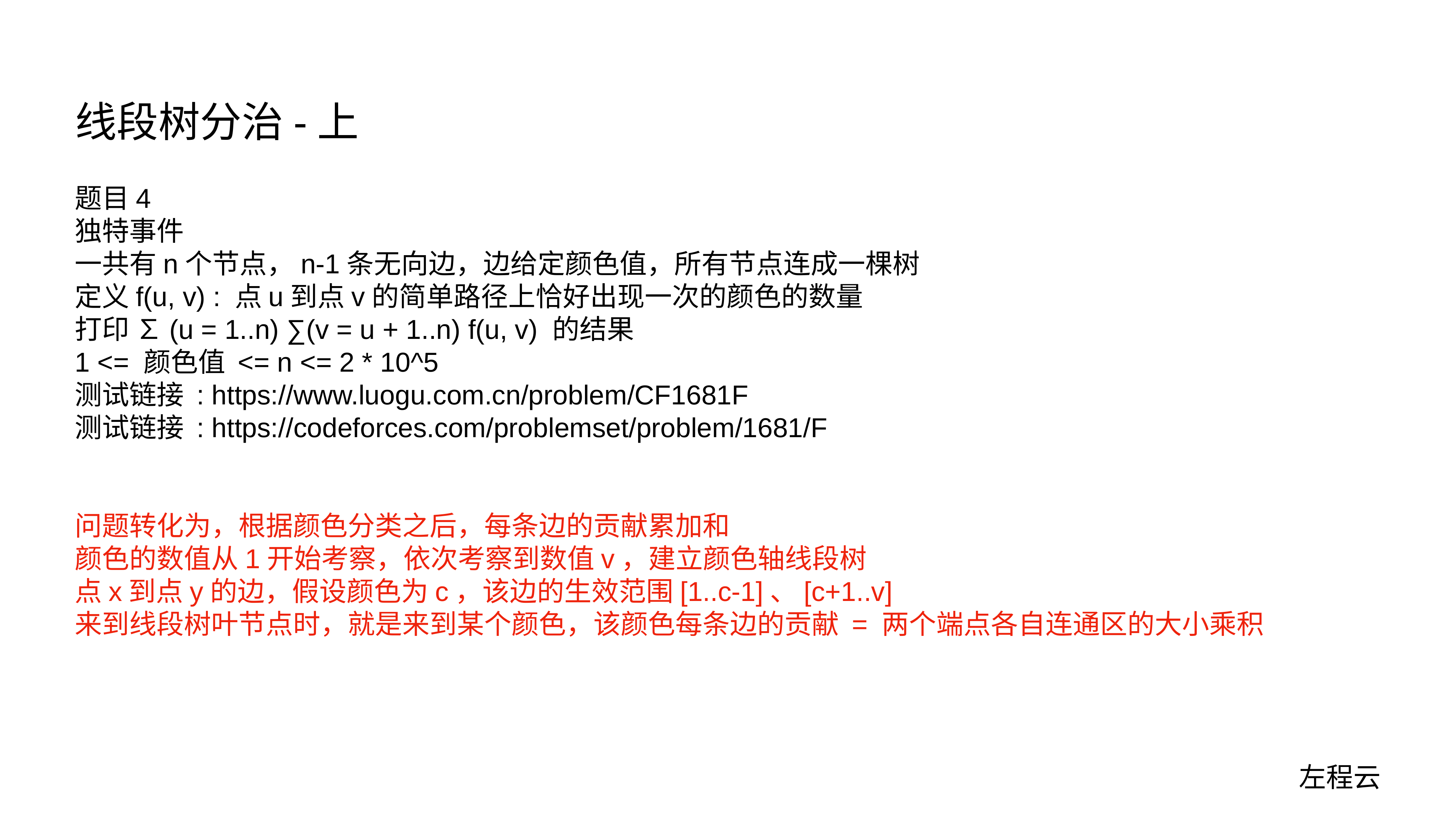

# 线段树分治-上
题目4
独特事件
一共有n个节点，n-1条无向边，边给定颜色值，所有节点连成一棵树
定义f(u, v) : 点u到点v的简单路径上恰好出现一次的颜色的数量
打印 ∑(u = 1..n) ∑(v = u + 1..n) f(u, v) 的结果
1 <= 颜色值 <= n <= 2 * 10^5
测试链接 : https://www.luogu.com.cn/problem/CF1681F
测试链接 : https://codeforces.com/problemset/problem/1681/F

问题转化为，根据颜色分类之后，每条边的贡献累加和
颜色的数值从1开始考察，依次考察到数值v，建立颜色轴线段树
点x到点y的边，假设颜色为c，该边的生效范围[1..c-1]、[c+1..v]
来到线段树叶节点时，就是来到某个颜色，该颜色每条边的贡献 = 两个端点各自连通区的大小乘积
左程云